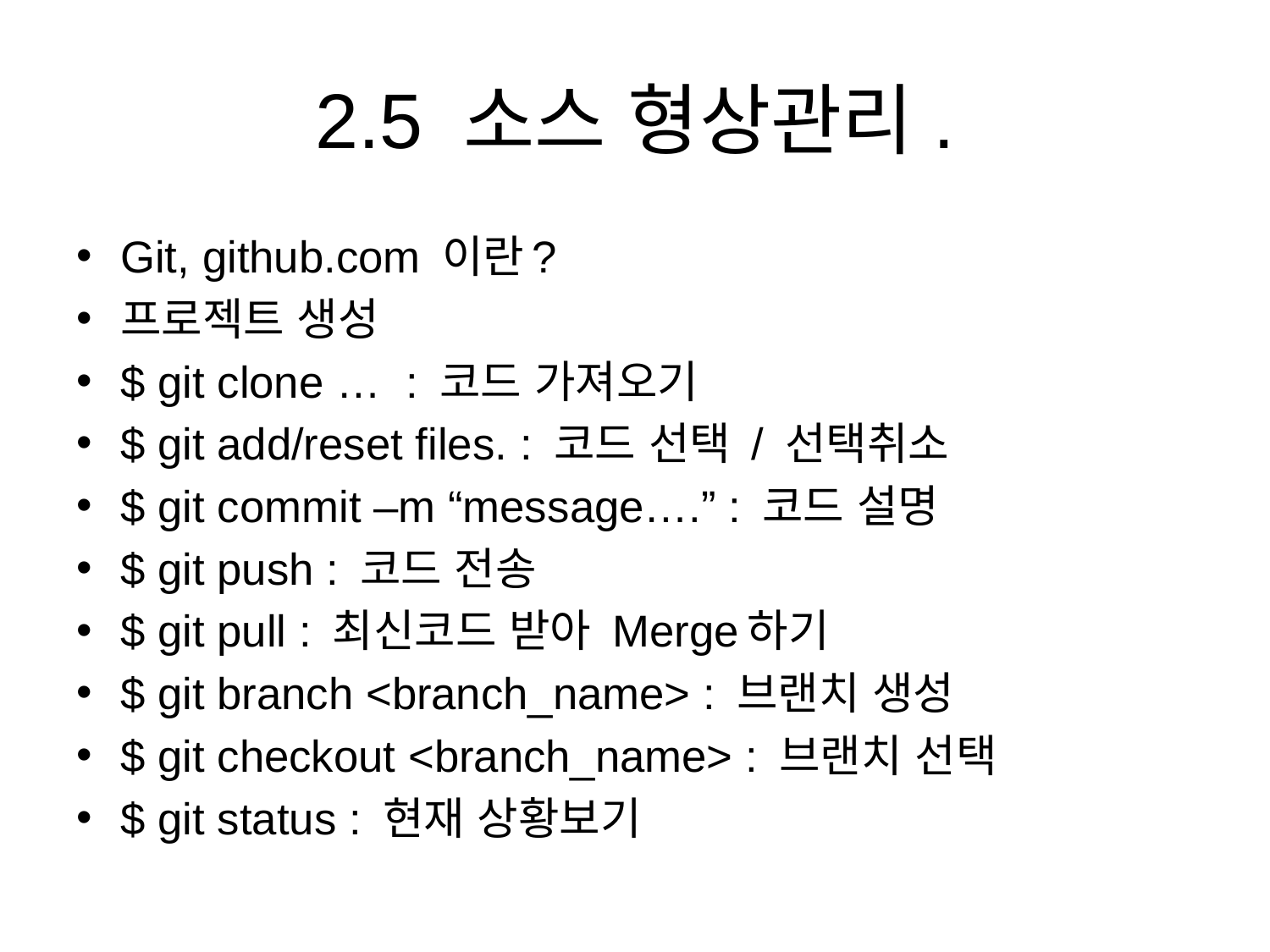

# 2.5 소스 형상관리.
Git, github.com 이란?
프로젝트 생성
$ git clone …  : 코드 가져오기
$ git add/reset files. : 코드 선택 / 선택취소
$ git commit –m “message….” : 코드 설명
$ git push : 코드 전송
$ git pull : 최신코드 받아 Merge하기
$ git branch <branch_name> : 브랜치 생성
$ git checkout <branch_name> : 브랜치 선택
$ git status : 현재 상황보기